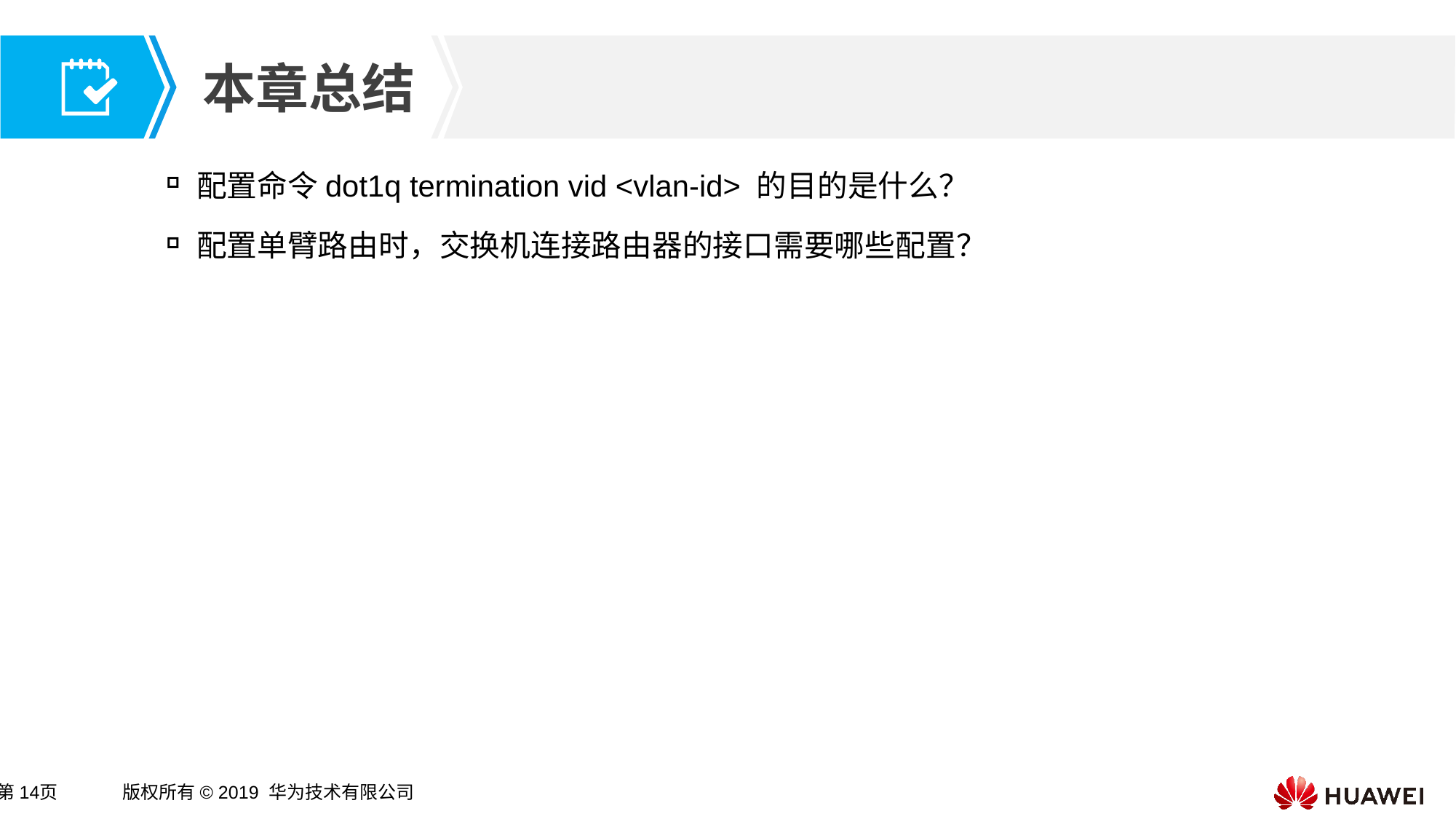

配置命令dot1q termination vid <vlan-id> 的目的是什么？
配置单臂路由时，交换机连接路由器的接口需要哪些配置？